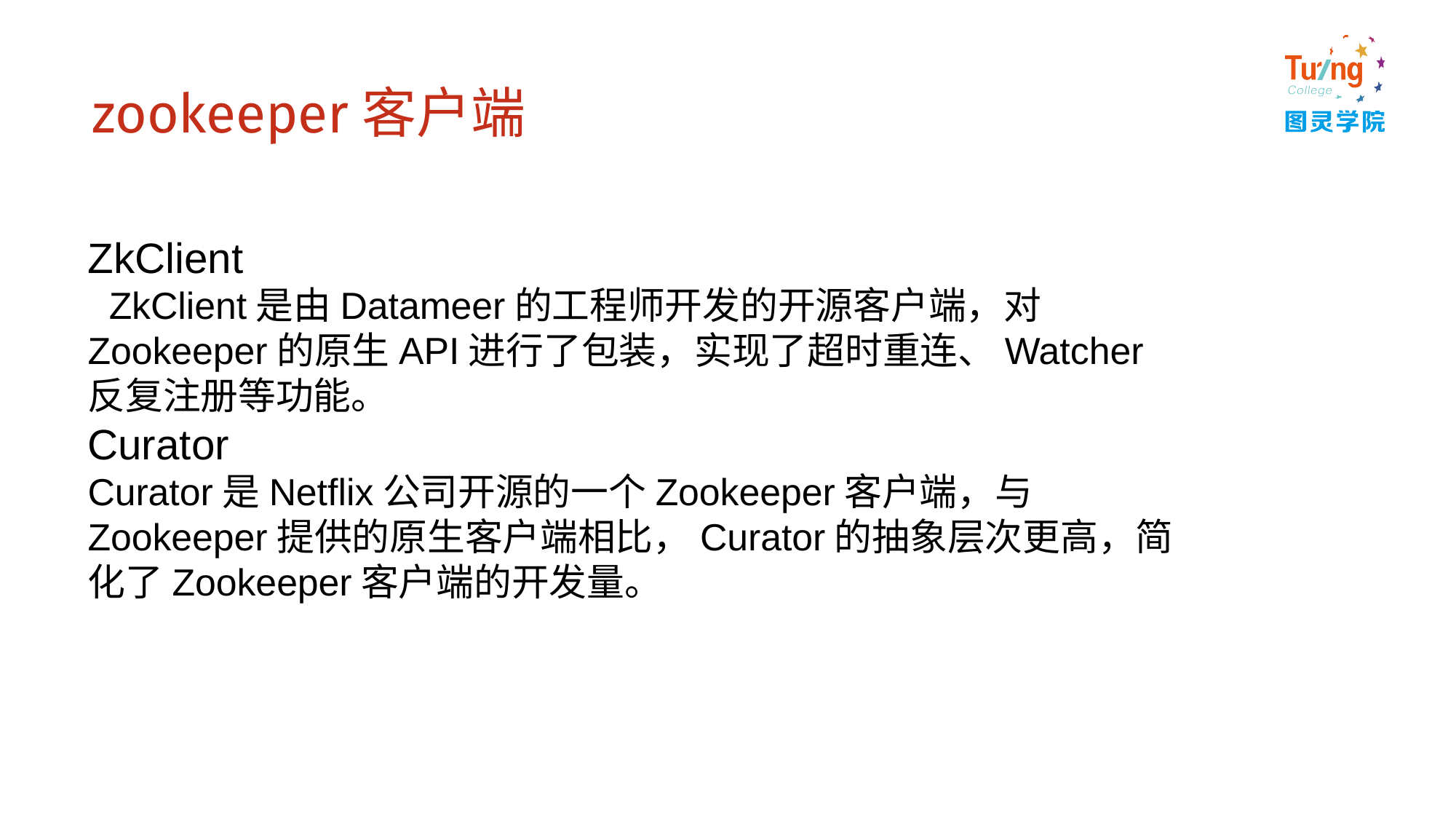

# zookeeper客户端
ZkClient
  ZkClient是由Datameer的工程师开发的开源客户端，对Zookeeper的原生API进行了包装，实现了超时重连、Watcher反复注册等功能。
Curator
Curator是Netflix公司开源的一个Zookeeper客户端，与Zookeeper提供的原生客户端相比，Curator的抽象层次更高，简化了Zookeeper客户端的开发量。